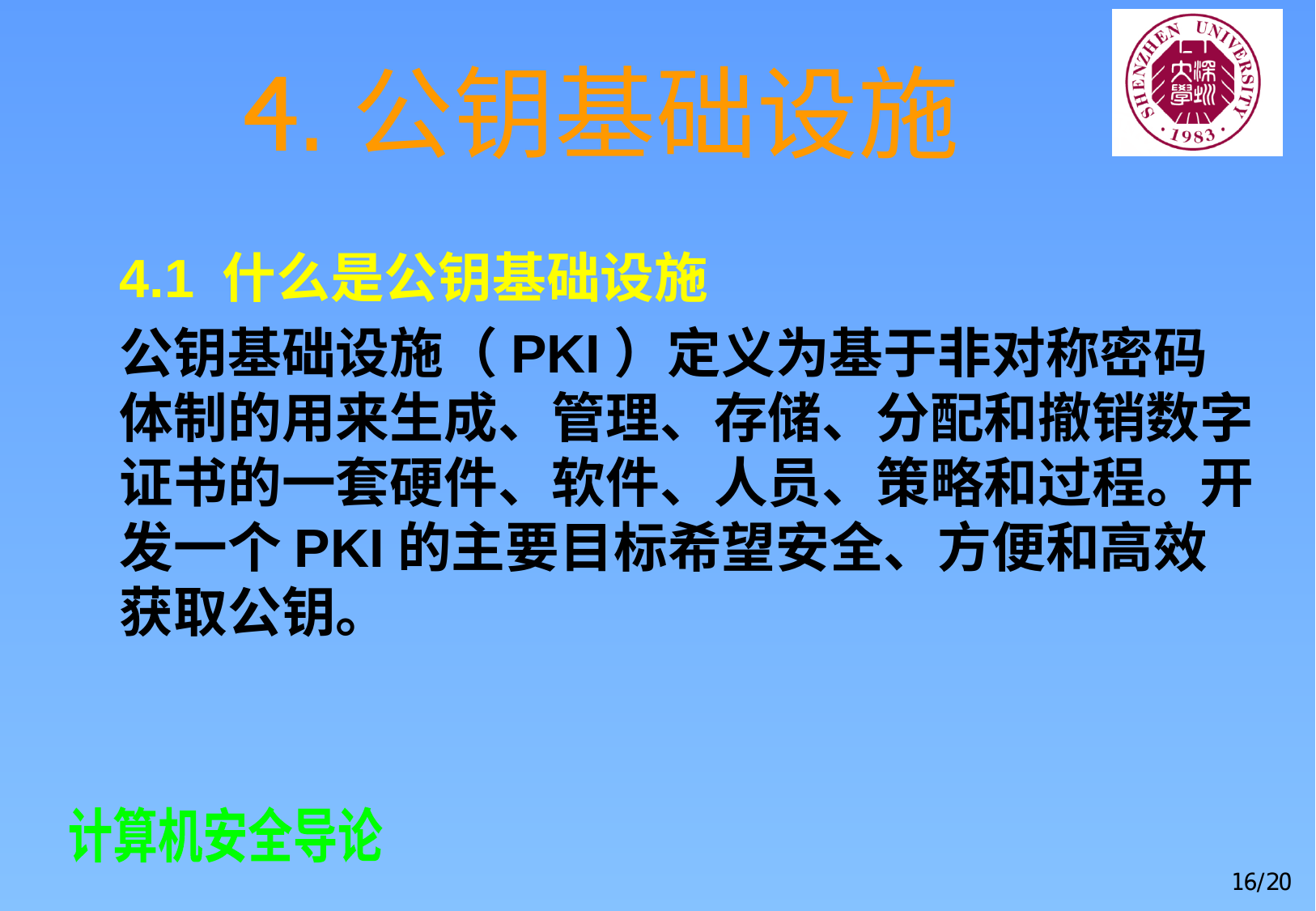

# 4.公钥基础设施
4.1 什么是公钥基础设施
公钥基础设施（PKI）定义为基于非对称密码体制的用来生成、管理、存储、分配和撤销数字证书的一套硬件、软件、人员、策略和过程。开发一个PKI的主要目标希望安全、方便和高效获取公钥。

16/20